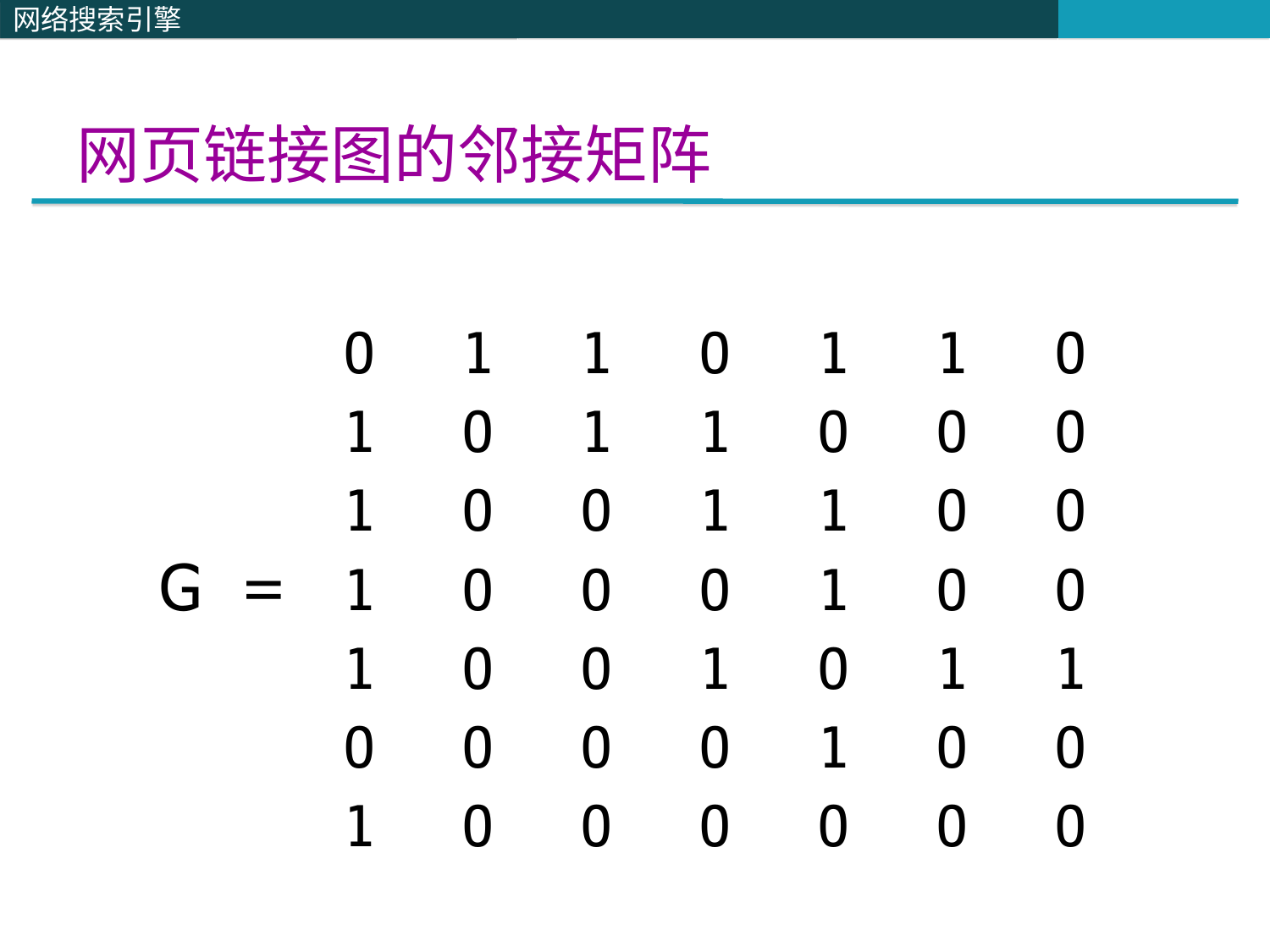

# 网页链接图的邻接矩阵
 0     1     1     0     1     1     0
 1     0     1     1     0     0     0
 1     0     0     1     1     0     0
 1     0     0     0     1     0     0
 1     0     0     1     0     1     1
 0     0     0     0     1     0     0
 1     0     0     0     0     0     0
G  =